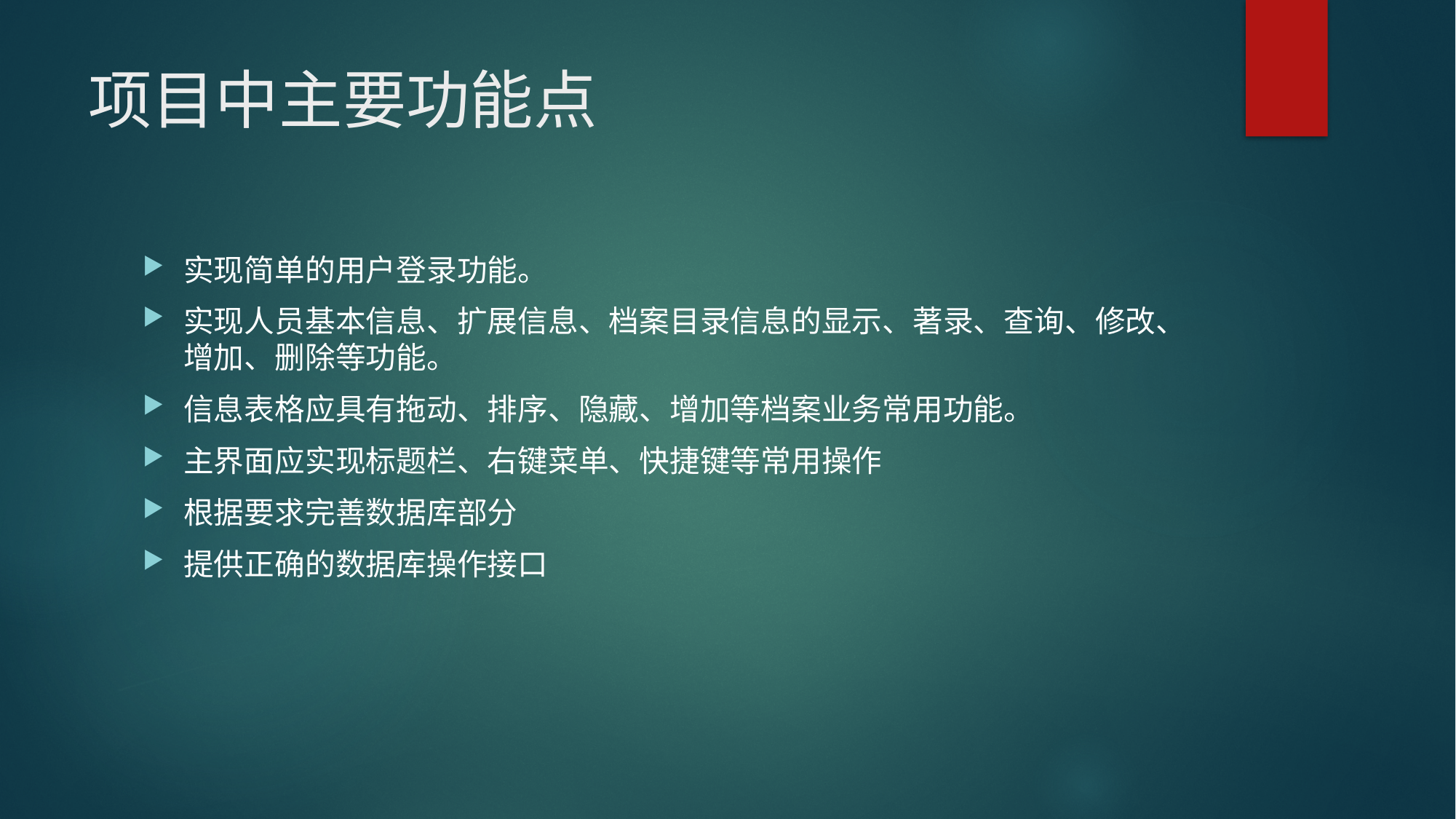

# 项目中主要功能点
实现简单的用户登录功能。
实现人员基本信息、扩展信息、档案目录信息的显示、著录、查询、修改、增加、删除等功能。
信息表格应具有拖动、排序、隐藏、增加等档案业务常用功能。
主界面应实现标题栏、右键菜单、快捷键等常用操作
根据要求完善数据库部分
提供正确的数据库操作接口